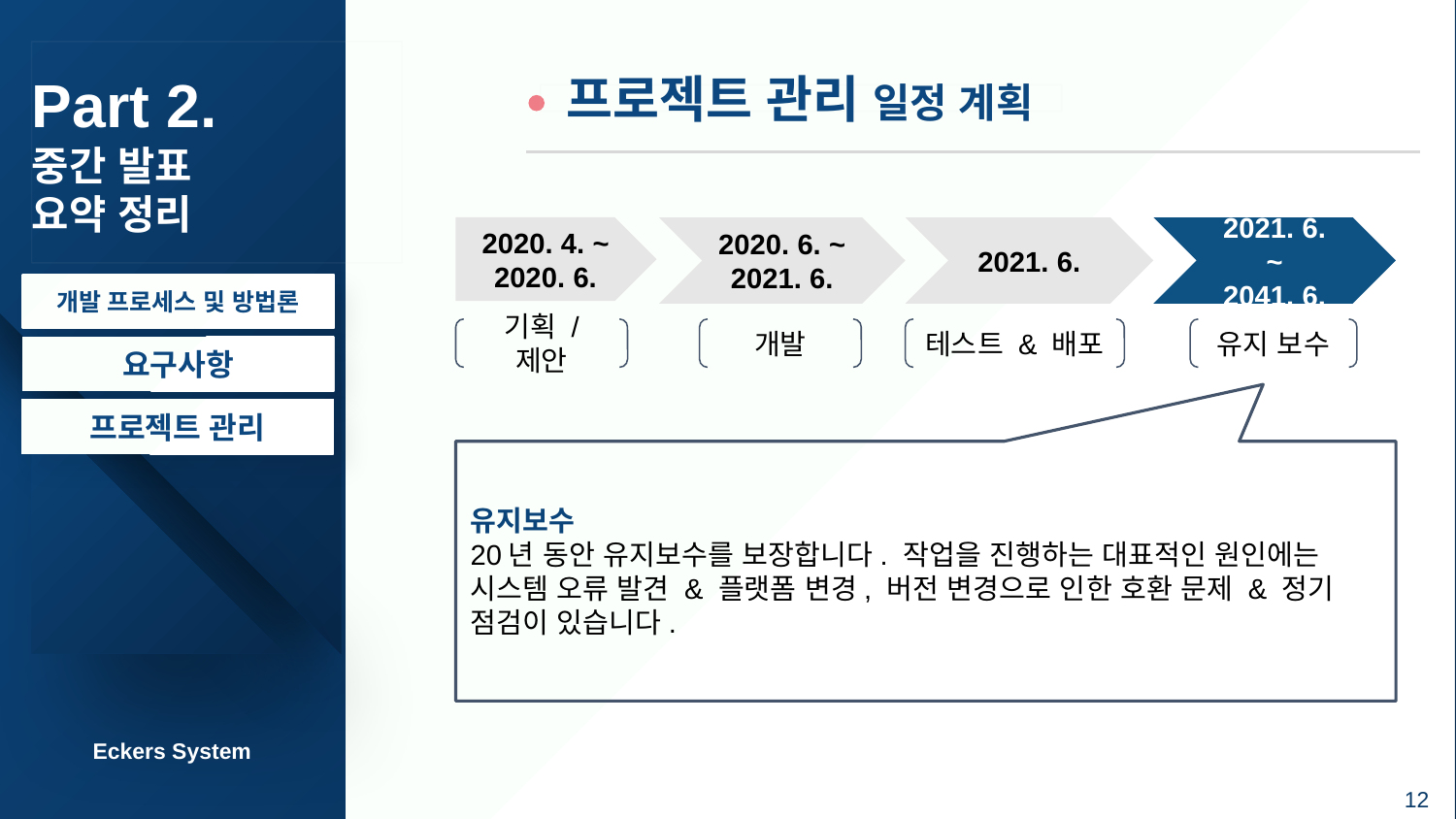

# Part 2.
중간 발표
요약 정리
 프로젝트 관리 일정 계획

2020. 4. ~
2020. 6.
2020. 6. ~
2021. 6.
2021. 6.
2021. 6. ~
2041. 6.
개발 프로세스 및 방법론
기획 / 제안
개발
테스트 & 배포
유지 보수
요구사항
프로젝트 관리
유지보수
20년 동안 유지보수를 보장합니다. 작업을 진행하는 대표적인 원인에는 시스템 오류 발견 & 플랫폼 변경, 버전 변경으로 인한 호환 문제 & 정기 점검이 있습니다.
Eckers System
12